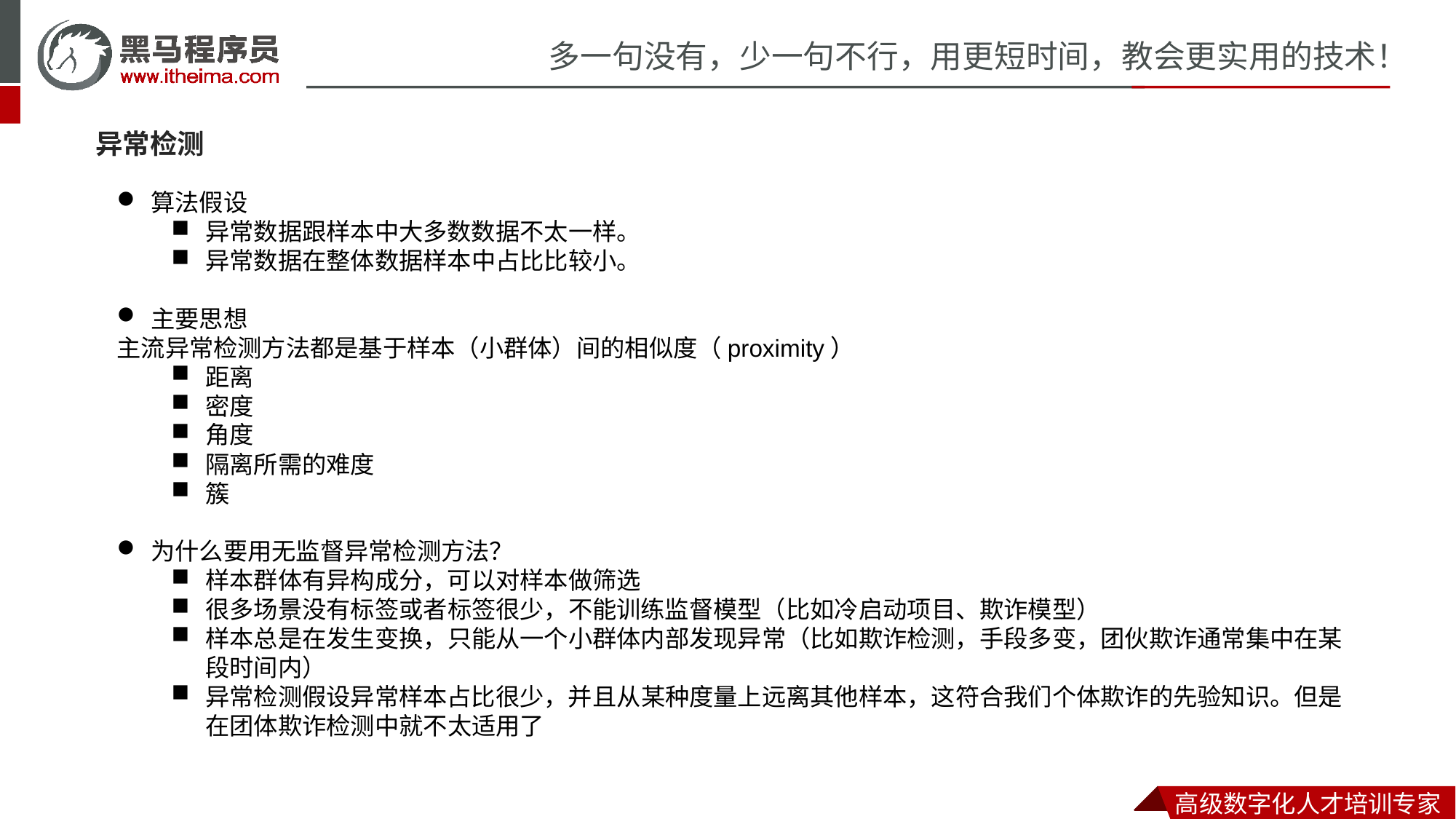

异常检测
算法假设
异常数据跟样本中大多数数据不太一样。
异常数据在整体数据样本中占比比较小。

主要思想
主流异常检测方法都是基于样本（小群体）间的相似度（proximity）
距离
密度
角度
隔离所需的难度
簇

为什么要用无监督异常检测方法？
样本群体有异构成分，可以对样本做筛选
很多场景没有标签或者标签很少，不能训练监督模型（比如冷启动项目、欺诈模型）
样本总是在发生变换，只能从一个小群体内部发现异常（比如欺诈检测，手段多变，团伙欺诈通常集中在某段时间内）
异常检测假设异常样本占比很少，并且从某种度量上远离其他样本，这符合我们个体欺诈的先验知识。但是在团体欺诈检测中就不太适用了